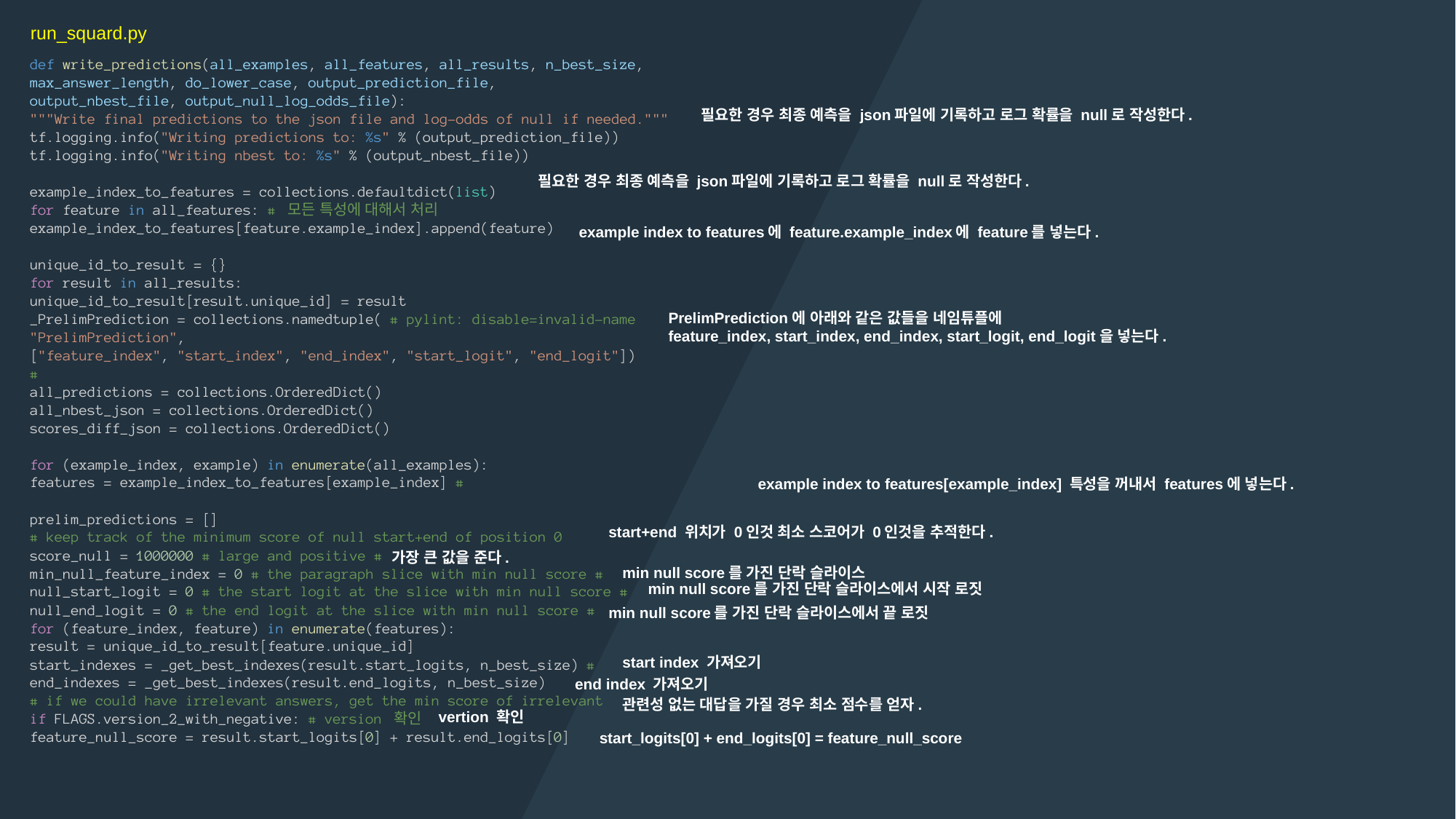

run_squard.py
def write_predictions(all_examples, all_features, all_results, n_best_size,
max_answer_length, do_lower_case, output_prediction_file,
output_nbest_file, output_null_log_odds_file):
"""Write final predictions to the json file and log-odds of null if needed."""
tf.logging.info("Writing predictions to: %s" % (output_prediction_file))
tf.logging.info("Writing nbest to: %s" % (output_nbest_file))
example_index_to_features = collections.defaultdict(list)
for feature in all_features: # 모든 특성에 대해서 처리
example_index_to_features[feature.example_index].append(feature)
unique_id_to_result = {}
for result in all_results:
unique_id_to_result[result.unique_id] = result
_PrelimPrediction = collections.namedtuple( # pylint: disable=invalid-name
"PrelimPrediction",
["feature_index", "start_index", "end_index", "start_logit", "end_logit"])
#
all_predictions = collections.OrderedDict()
all_nbest_json = collections.OrderedDict()
scores_diff_json = collections.OrderedDict()
for (example_index, example) in enumerate(all_examples):
features = example_index_to_features[example_index] #
prelim_predictions = []
# keep track of the minimum score of null start+end of position 0
score_null = 1000000 # large and positive #
min_null_feature_index = 0 # the paragraph slice with min null score # null_start_logit = 0 # the start logit at the slice with min null score # null_end_logit = 0 # the end logit at the slice with min null score #
for (feature_index, feature) in enumerate(features):
result = unique_id_to_result[feature.unique_id]
start_indexes = _get_best_indexes(result.start_logits, n_best_size) #
end_indexes = _get_best_indexes(result.end_logits, n_best_size)
# if we could have irrelevant answers, get the min score of irrelevant
if FLAGS.version_2_with_negative: # version 확인
feature_null_score = result.start_logits[0] + result.end_logits[0]

필요한 경우 최종 예측을 json파일에 기록하고 로그 확률을 null로 작성한다.
필요한 경우 최종 예측을 json파일에 기록하고 로그 확률을 null로 작성한다.
example index to features에 feature.example_index에 feature를 넣는다.
PrelimPrediction에 아래와 같은 값들을 네임튜플에
feature_index, start_index, end_index, start_logit, end_logit을 넣는다.

example index to features[example_index] 특성을 꺼내서 features에 넣는다.
start+end 위치가 0인것 최소 스코어가 0인것을 추적한다.
가장 큰 값을 준다.
min null score를 가진 단락 슬라이스
min null score를 가진 단락 슬라이스에서 시작 로짓
min null score를 가진 단락 슬라이스에서 끝 로짓
start index 가져오기
end index 가져오기
관련성 없는 대답을 가질 경우 최소 점수를 얻자.
vertion 확인
start_logits[0] + end_logits[0] = feature_null_score